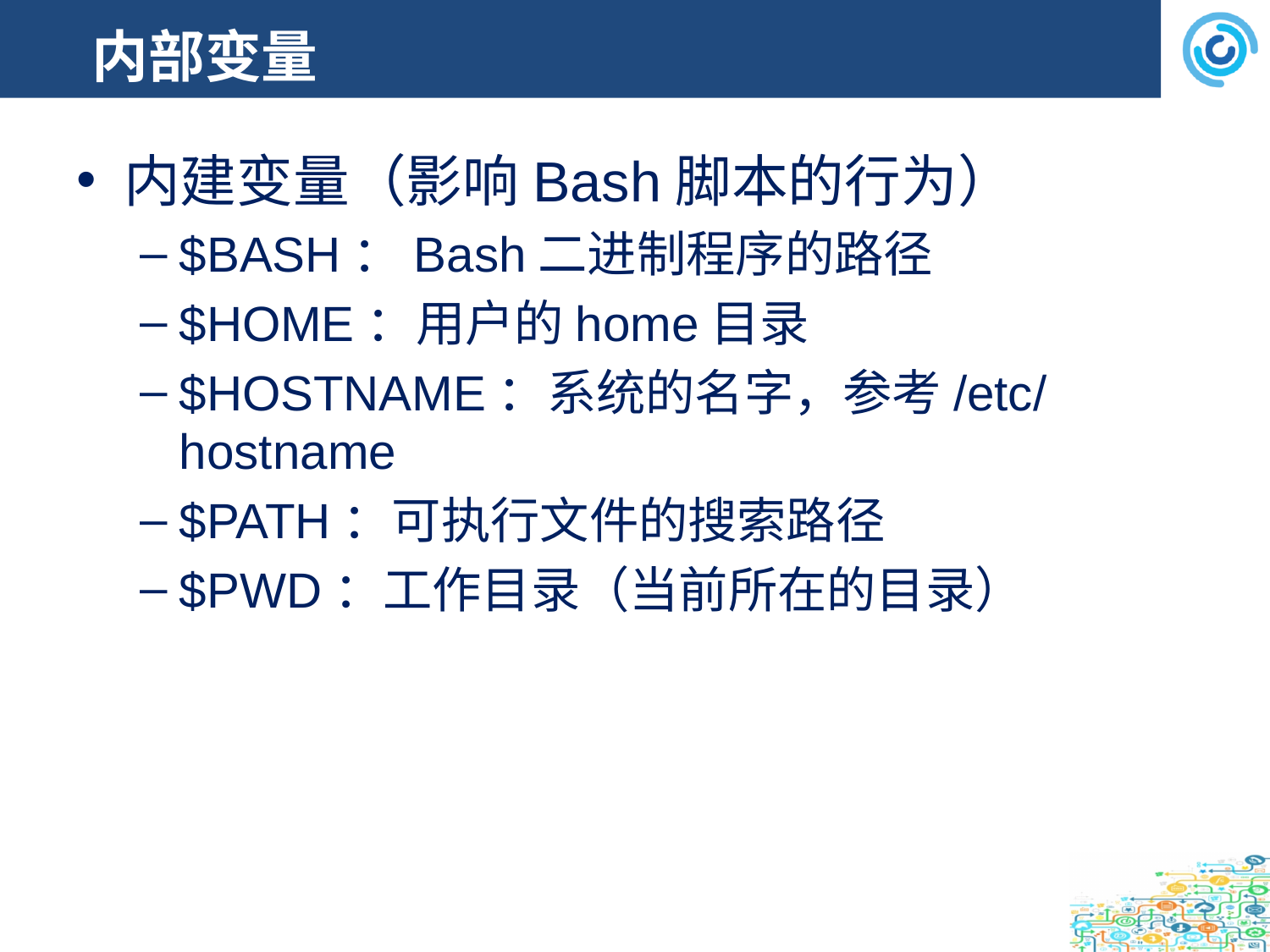

# 内部变量
内建变量（影响Bash脚本的行为）
$BASH：Bash二进制程序的路径
$HOME：用户的home目录
$HOSTNAME：系统的名字，参考/etc/hostname
$PATH：可执行文件的搜索路径
$PWD：工作目录（当前所在的目录）